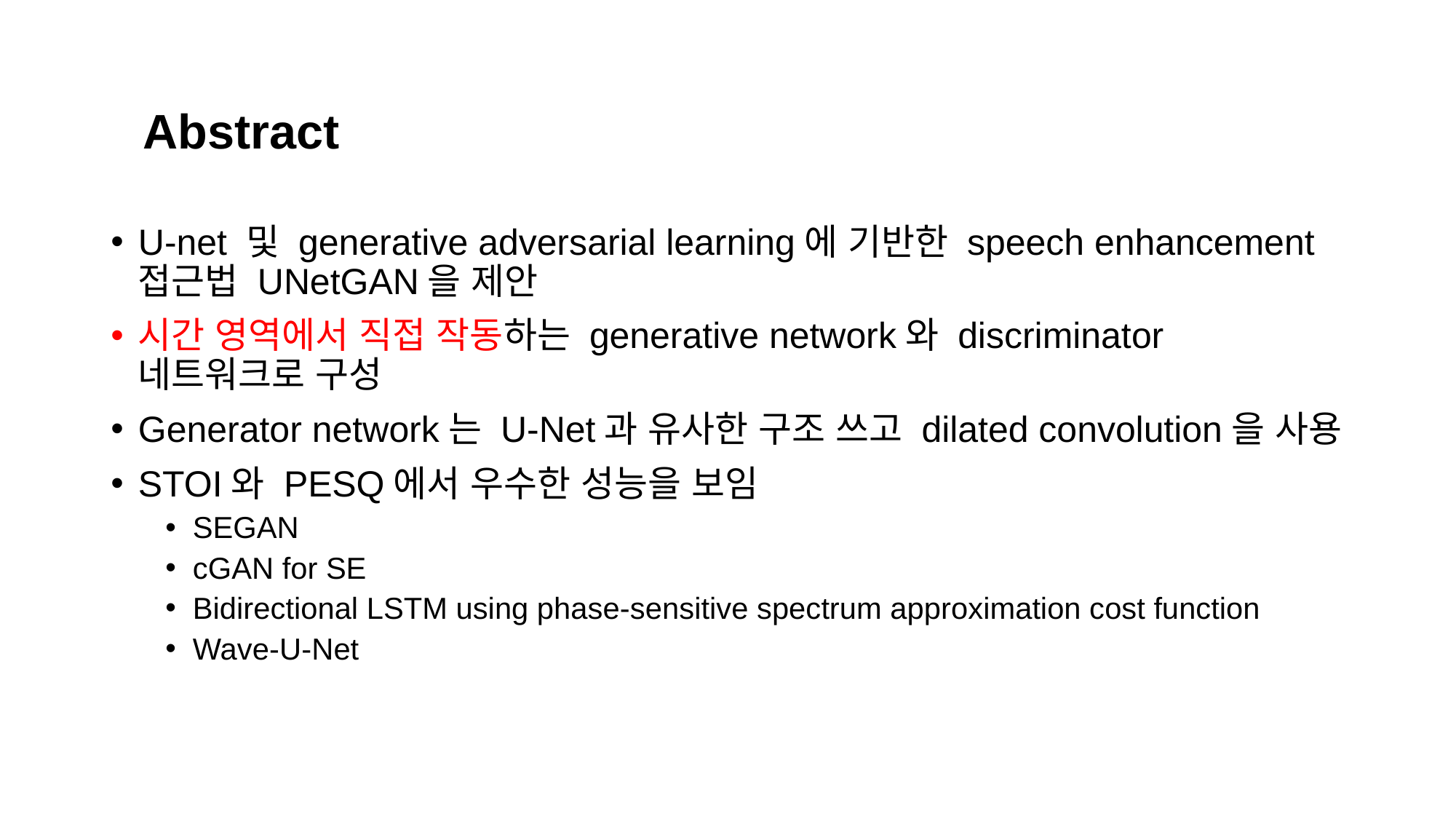

Abstract
U-net 및 generative adversarial learning에 기반한 speech enhancement 접근법 UNetGAN을 제안
시간 영역에서 직접 작동하는 generative network와 discriminator 네트워크로 구성
Generator network는 U-Net과 유사한 구조 쓰고 dilated convolution을 사용
STOI와 PESQ에서 우수한 성능을 보임
SEGAN
cGAN for SE
Bidirectional LSTM using phase-sensitive spectrum approximation cost function
Wave-U-Net